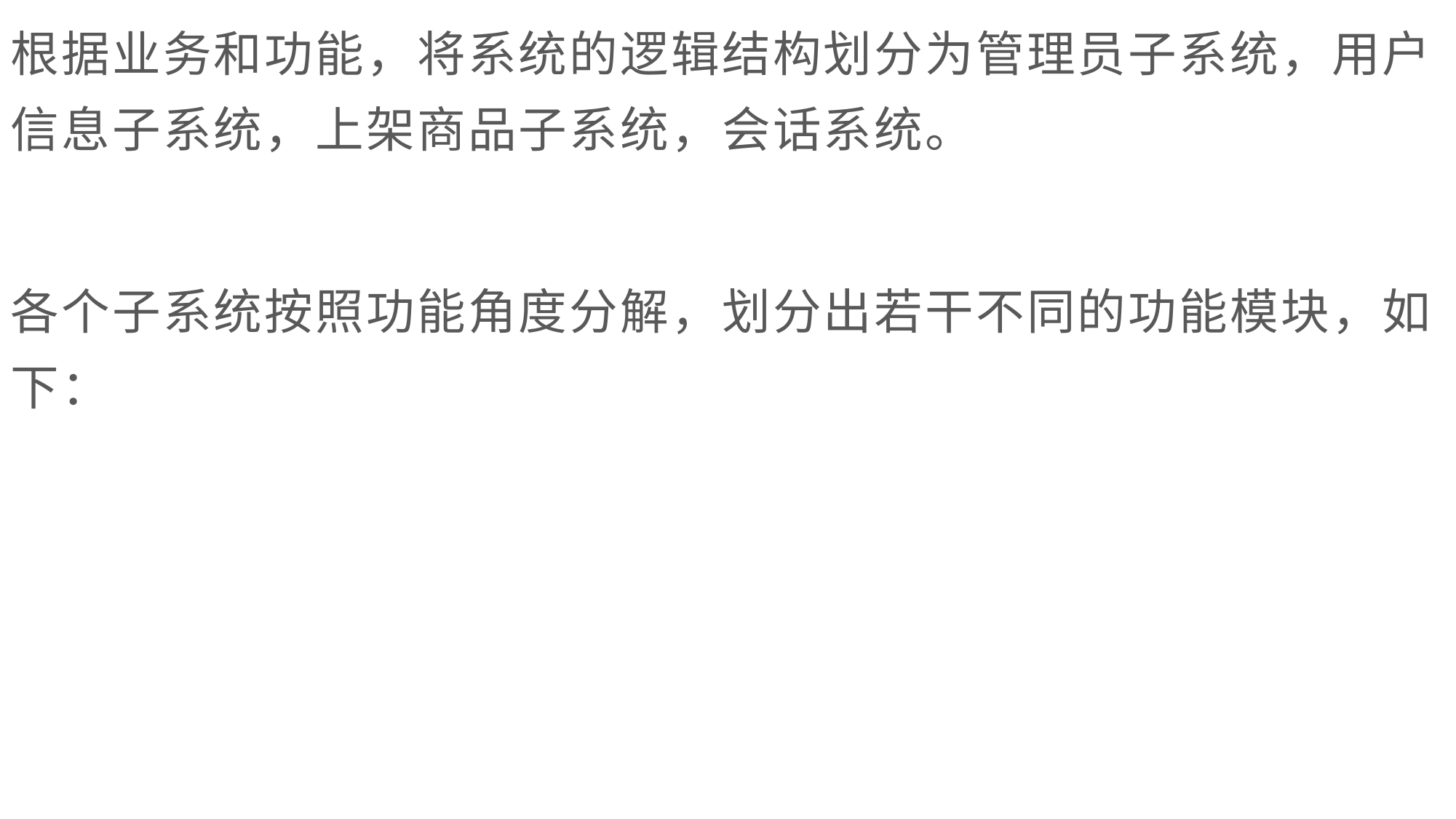

根据业务和功能，将系统的逻辑结构划分为管理员子系统，用户信息子系统，上架商品子系统，会话系统。

各个子系统按照功能角度分解，划分出若干不同的功能模块，如下：